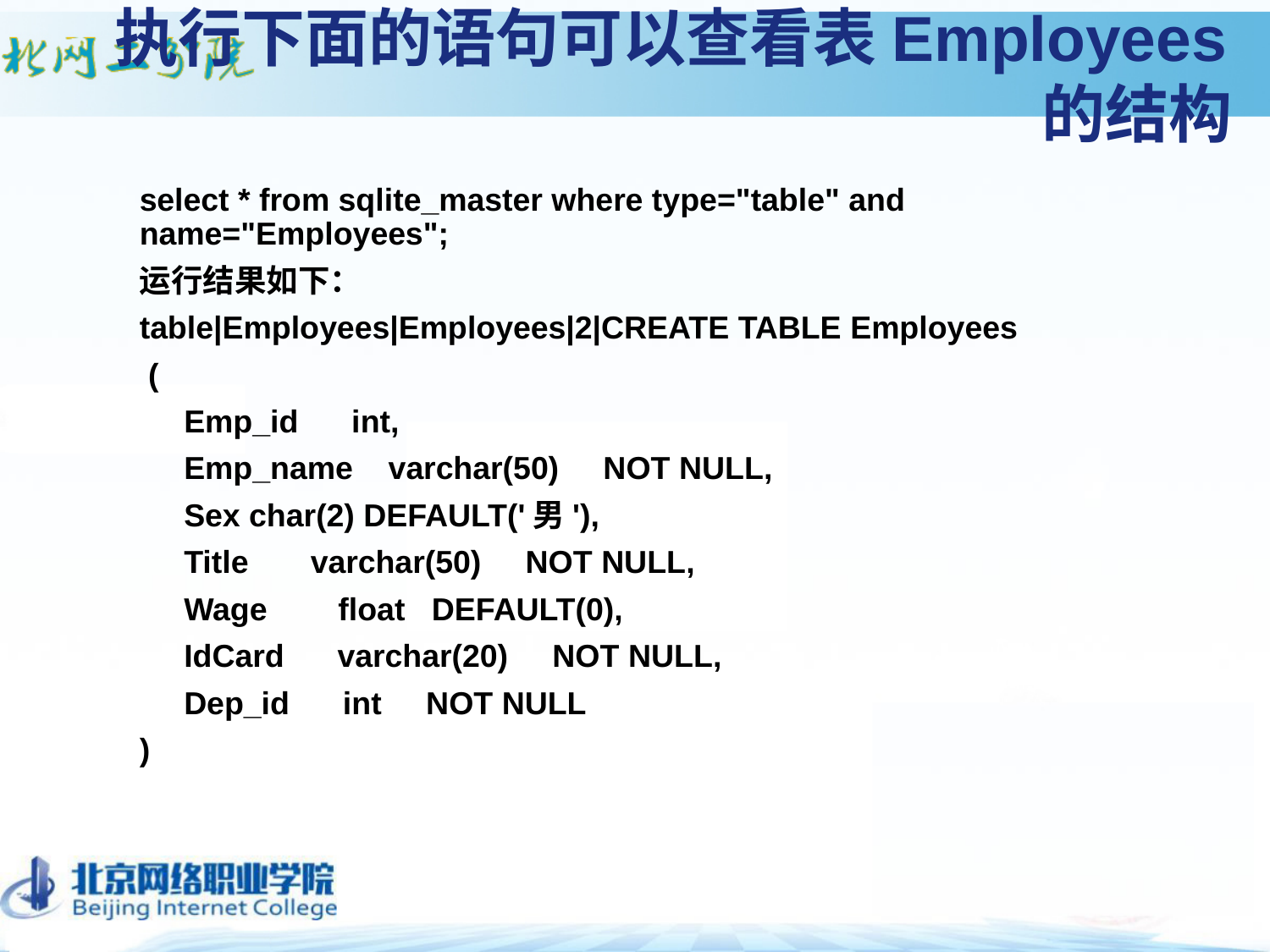

# 执行下面的语句可以查看表Employees的结构
select * from sqlite_master where type="table" and name="Employees";
运行结果如下：
table|Employees|Employees|2|CREATE TABLE Employees
 (
     Emp_id      int,
     Emp_name    varchar(50)     NOT NULL,
     Sex char(2) DEFAULT('男'),
     Title       varchar(50)     NOT NULL,
     Wage        float   DEFAULT(0),
     IdCard      varchar(20)     NOT NULL,
     Dep_id      int     NOT NULL
)